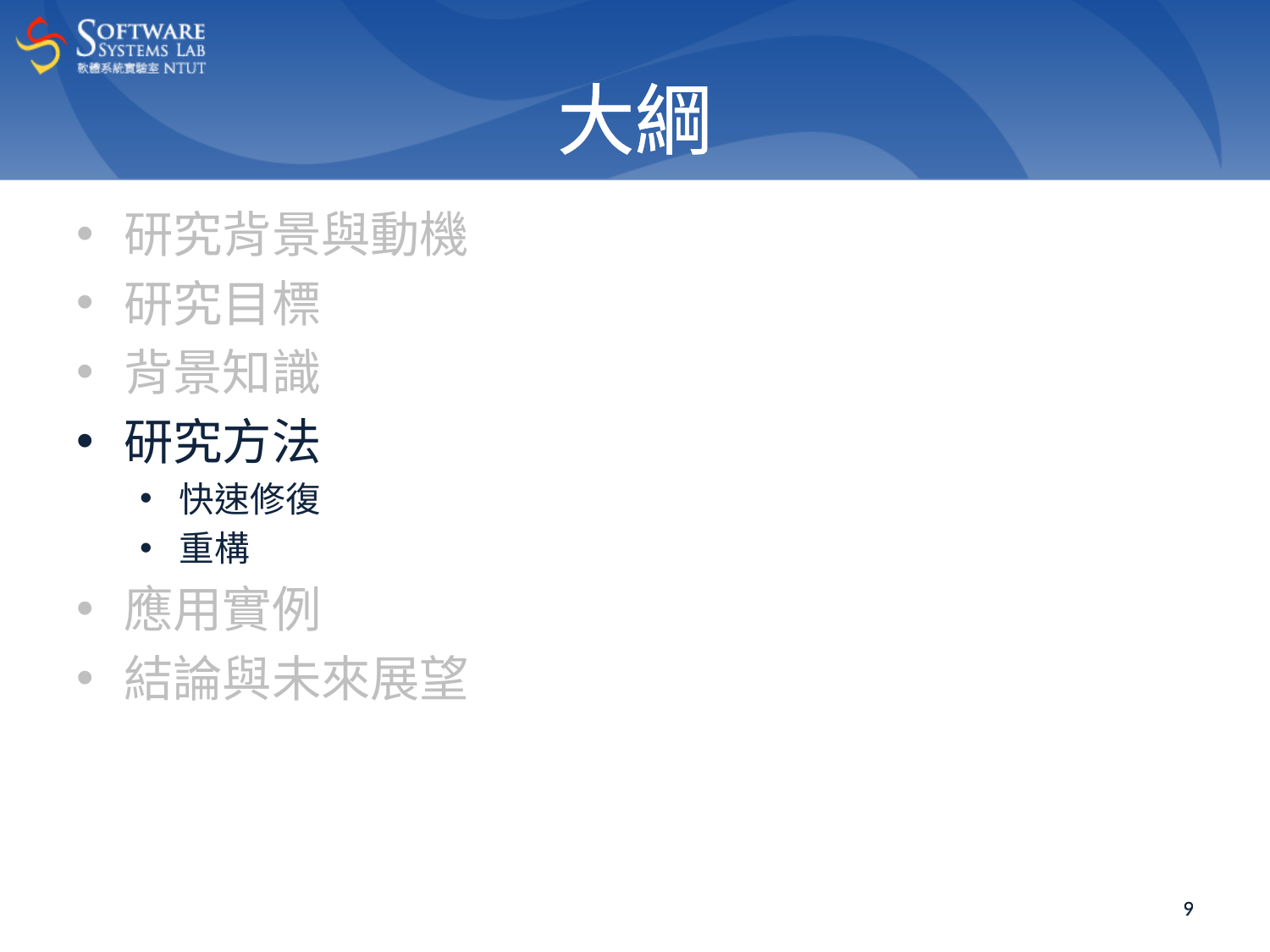

# 大綱
研究背景與動機
研究目標
背景知識
研究方法
快速修復
重構
應用實例
結論與未來展望
9
9